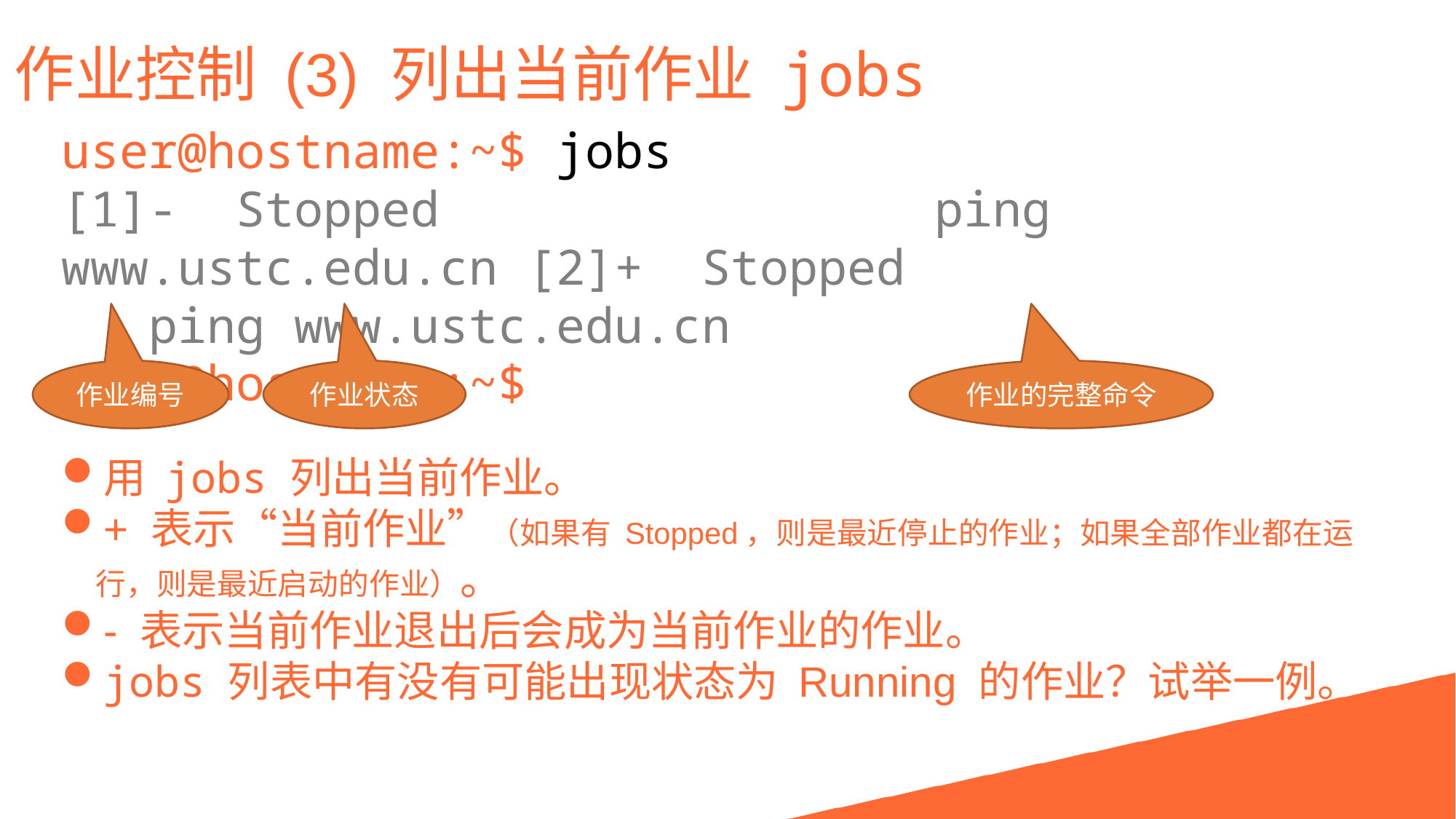

作业控制 (3) 列出当前作业 jobs
user@hostname:~$ jobs
[1]-  Stopped                 ping www.ustc.edu.cn [2]+  Stopped                 ping www.ustc.edu.cn
user@hostname:~$
作业编号
作业状态
作业的完整命令
用 jobs 列出当前作业。
+ 表示“当前作业”（如果有 Stopped，则是最近停止的作业；如果全部作业都在运行，则是最近启动的作业）。
- 表示当前作业退出后会成为当前作业的作业。
jobs 列表中有没有可能出现状态为 Running 的作业？试举一例。